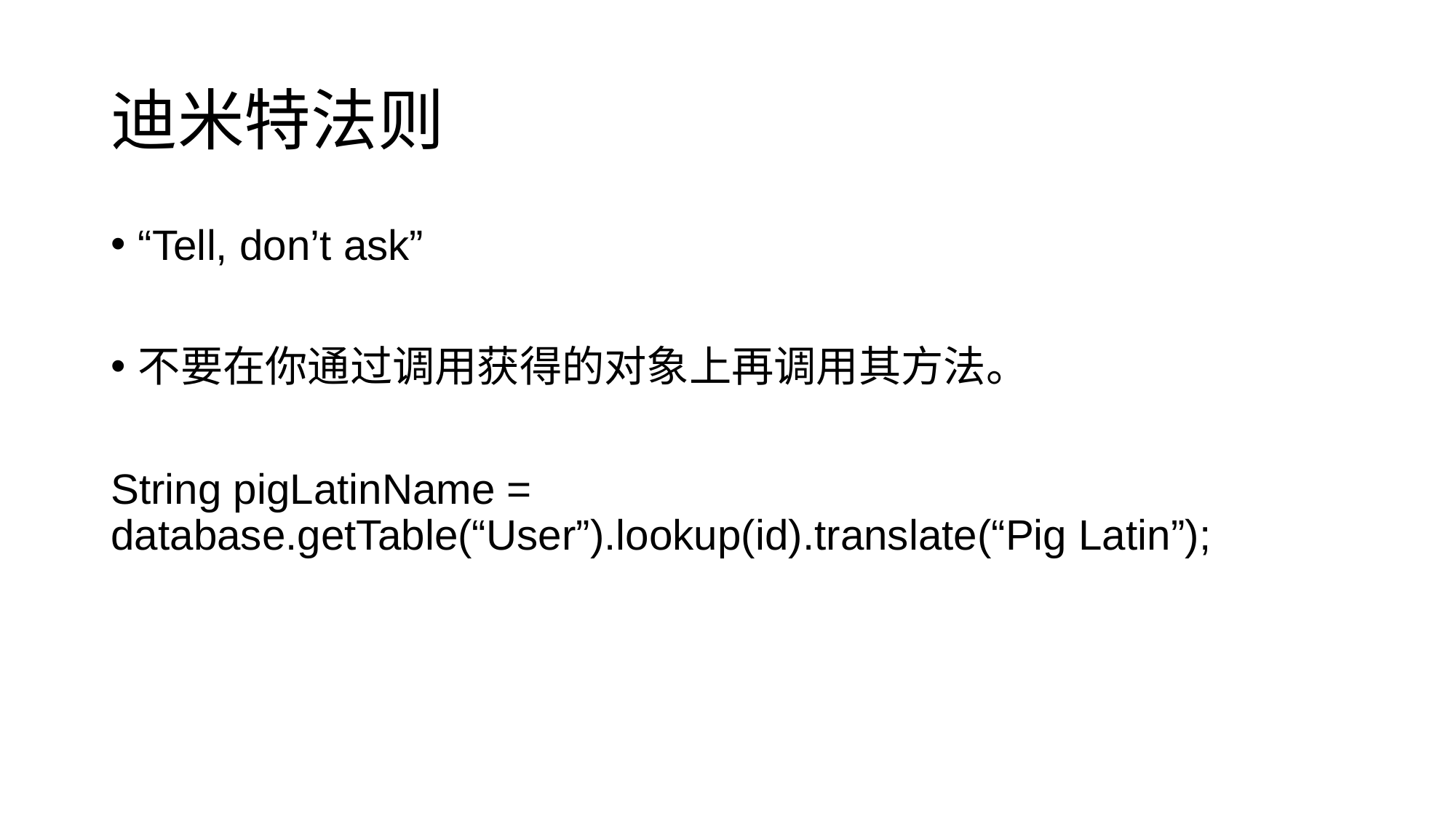

# 迪米特法则
“Tell, don’t ask”

不要在你通过调用获得的对象上再调用其方法。

String pigLatinName = database.getTable(“User”).lookup(id).translate(“Pig Latin”);